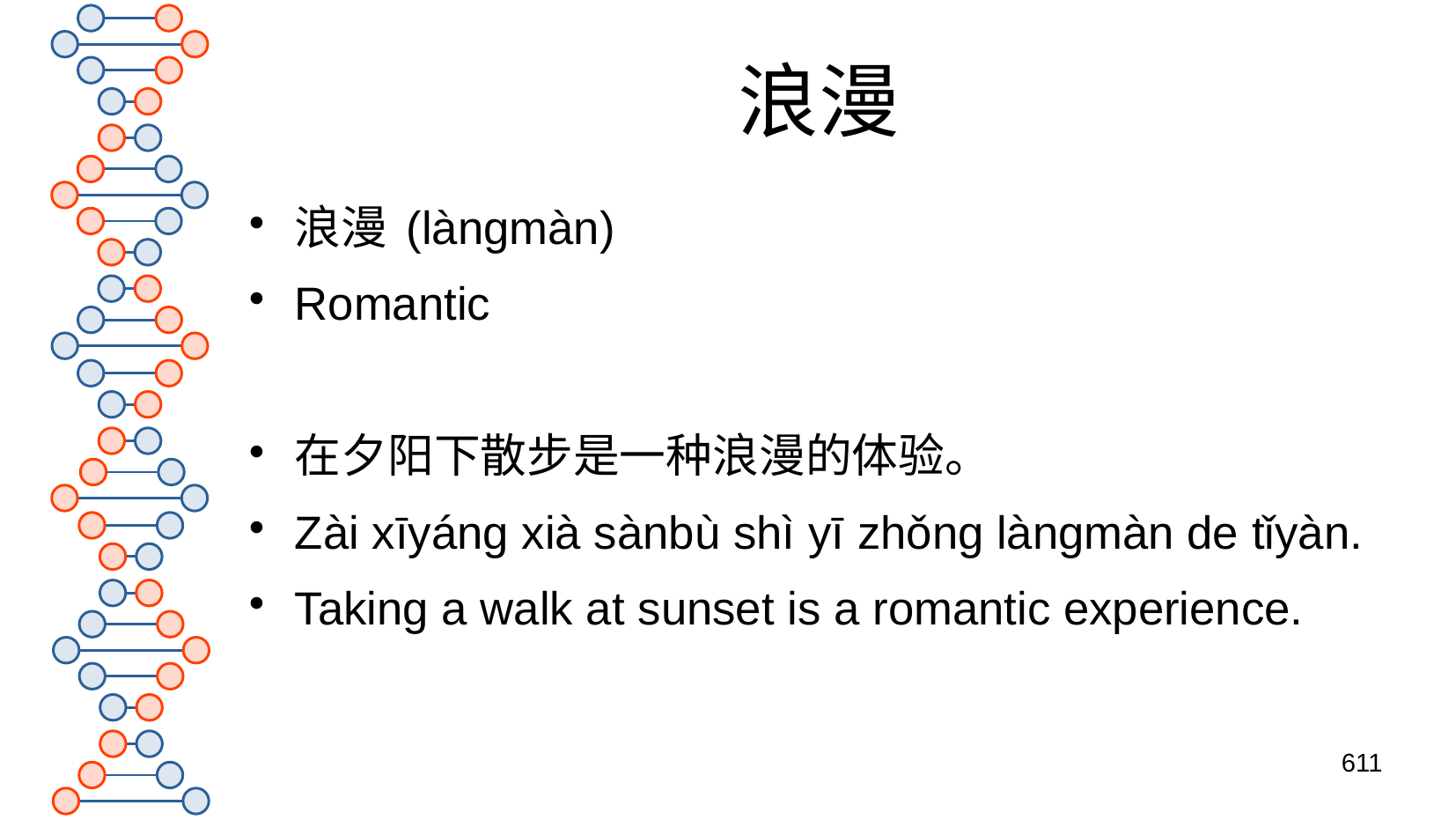

# 浪漫
浪漫 (làngmàn)
Romantic

在夕阳下散步是一种浪漫的体验。
Zài xīyáng xià sànbù shì yī zhǒng làngmàn de tǐyàn.
Taking a walk at sunset is a romantic experience.
611